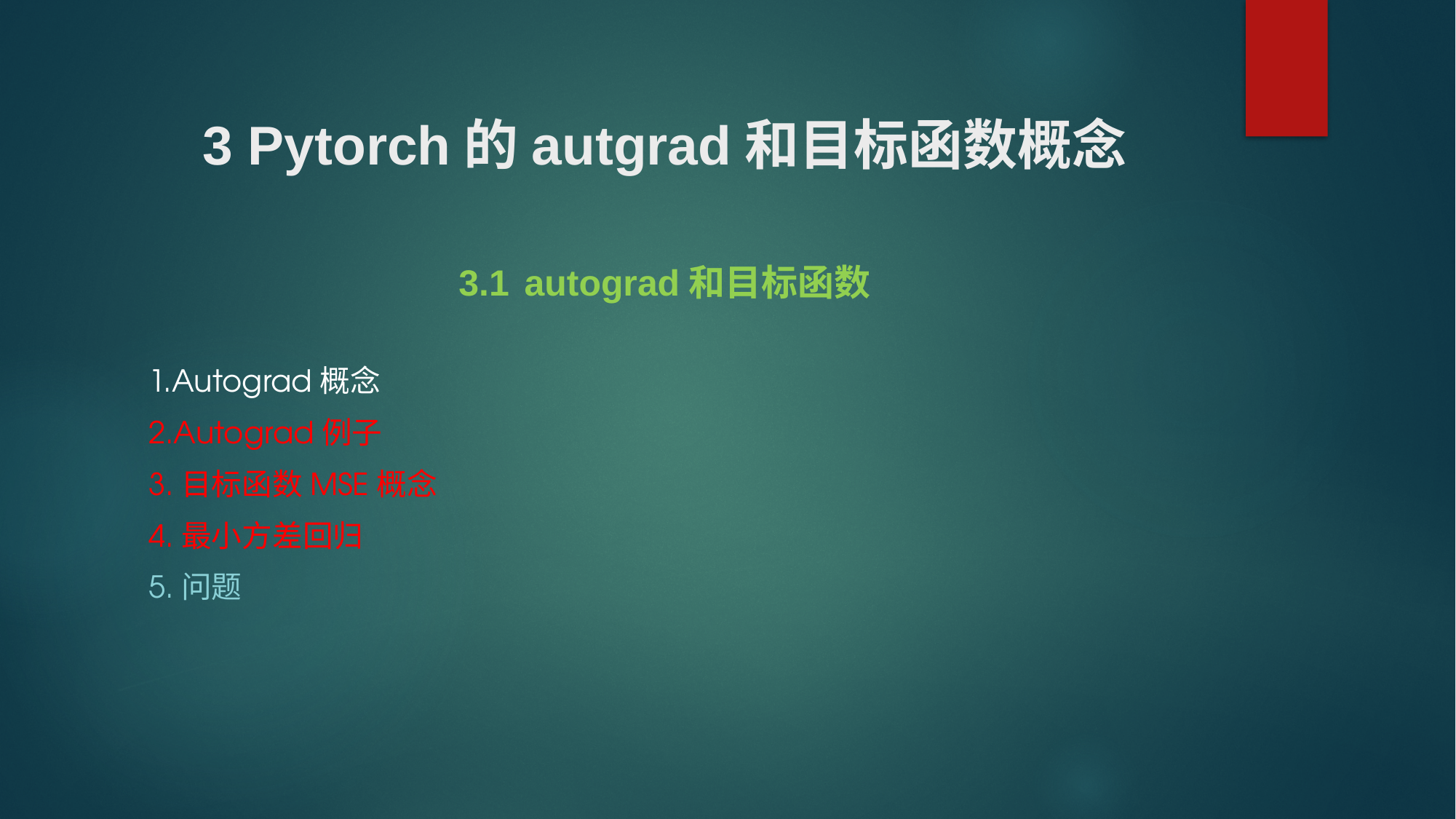

# 3 Pytorch的autgrad和目标函数概念 3.1 autograd和目标函数
1.Autograd概念
2.Autograd例子
3.目标函数mse概念
4.最小方差回归
5.问题